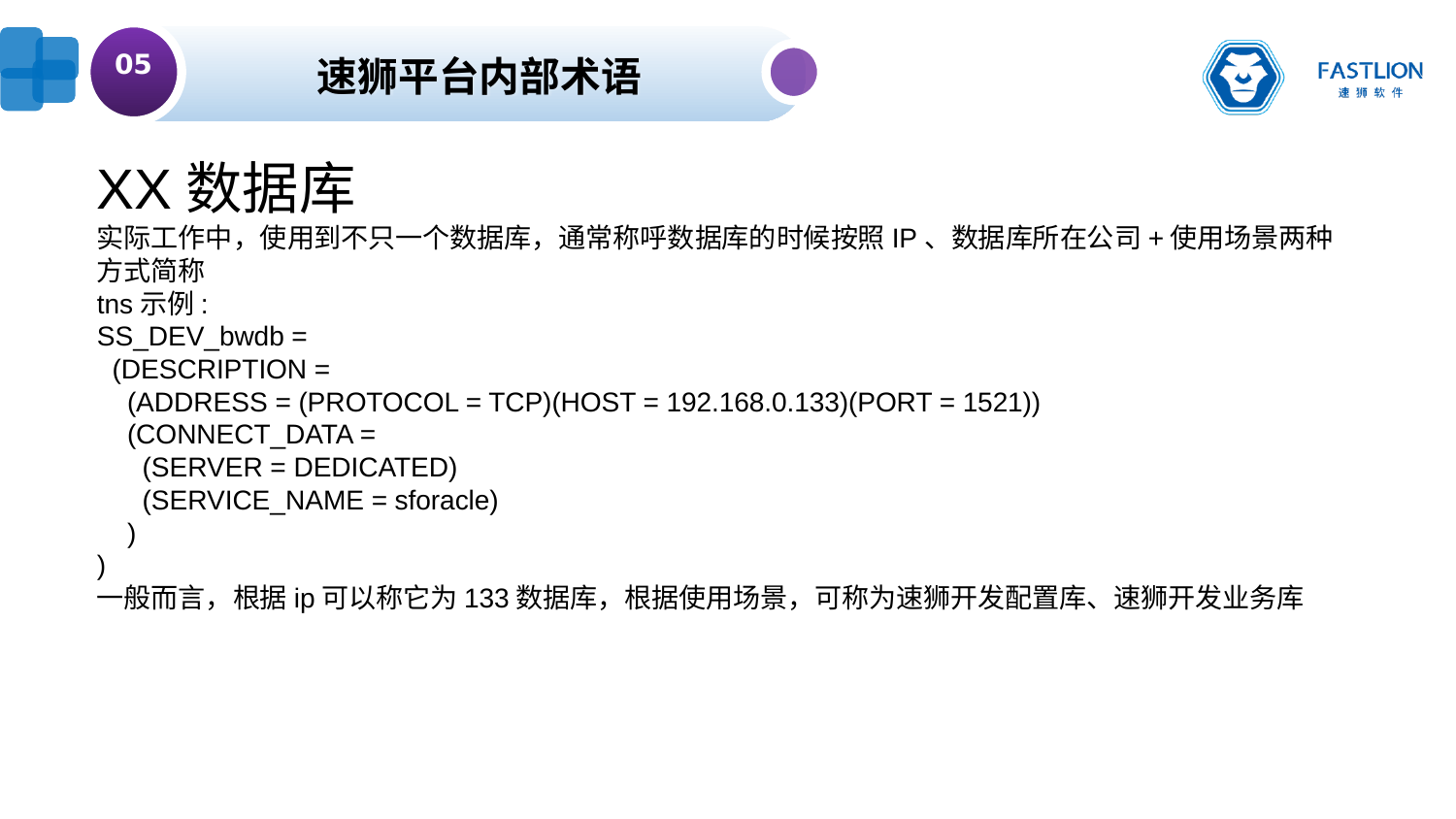

标题
05

 速狮平台内部术语

jian'ron
XX数据库
实际工作中，使用到不只一个数据库，通常称呼数据库的时候按照IP、数据库所在公司+使用场景两种方式简称
tns示例:
SS_DEV_bwdb =
  (DESCRIPTION =
    (ADDRESS = (PROTOCOL = TCP)(HOST = 192.168.0.133)(PORT = 1521))
    (CONNECT_DATA =
      (SERVER = DEDICATED)
      (SERVICE_NAME = sforacle)
    )
)
一般而言，根据ip可以称它为133数据库，根据使用场景，可称为速狮开发配置库、速狮开发业务库